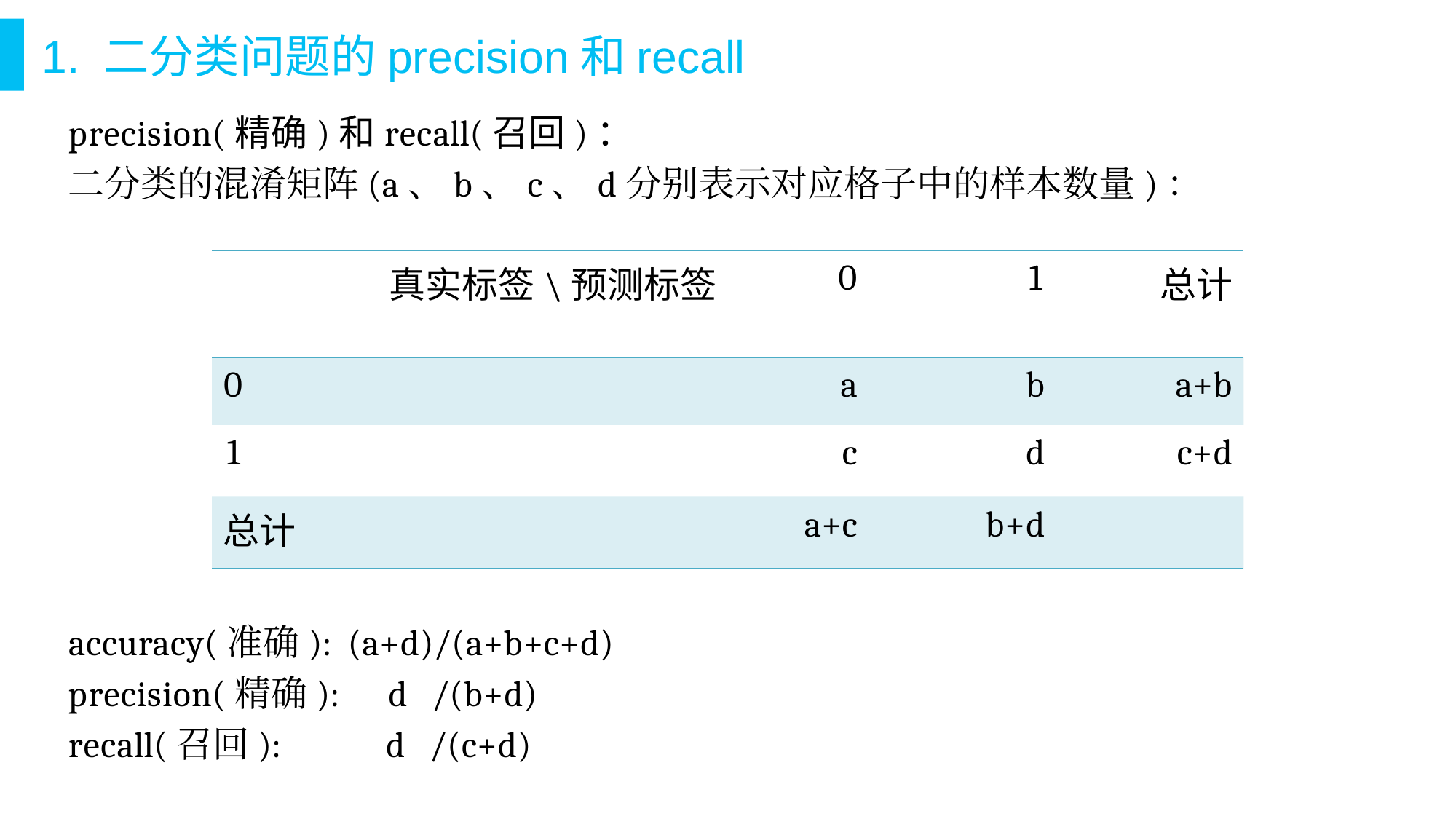

# 1. 二分类问题的precision和recall
precision(精确)和recall(召回)：
二分类的混淆矩阵(a、b、c、d分别表示对应格子中的样本数量)：

accuracy(准确):  (a+d)/(a+b+c+d)
precision(精确):      d   /(b+d)
recall(召回):             d   /(c+d)
| 真实标签\预测标签 | 0 | 1 | 总计 |
| --- | --- | --- | --- |
| 0 | a | b | a+b |
| 1 | c | d | c+d |
| 总计 | a+c | b+d |  |